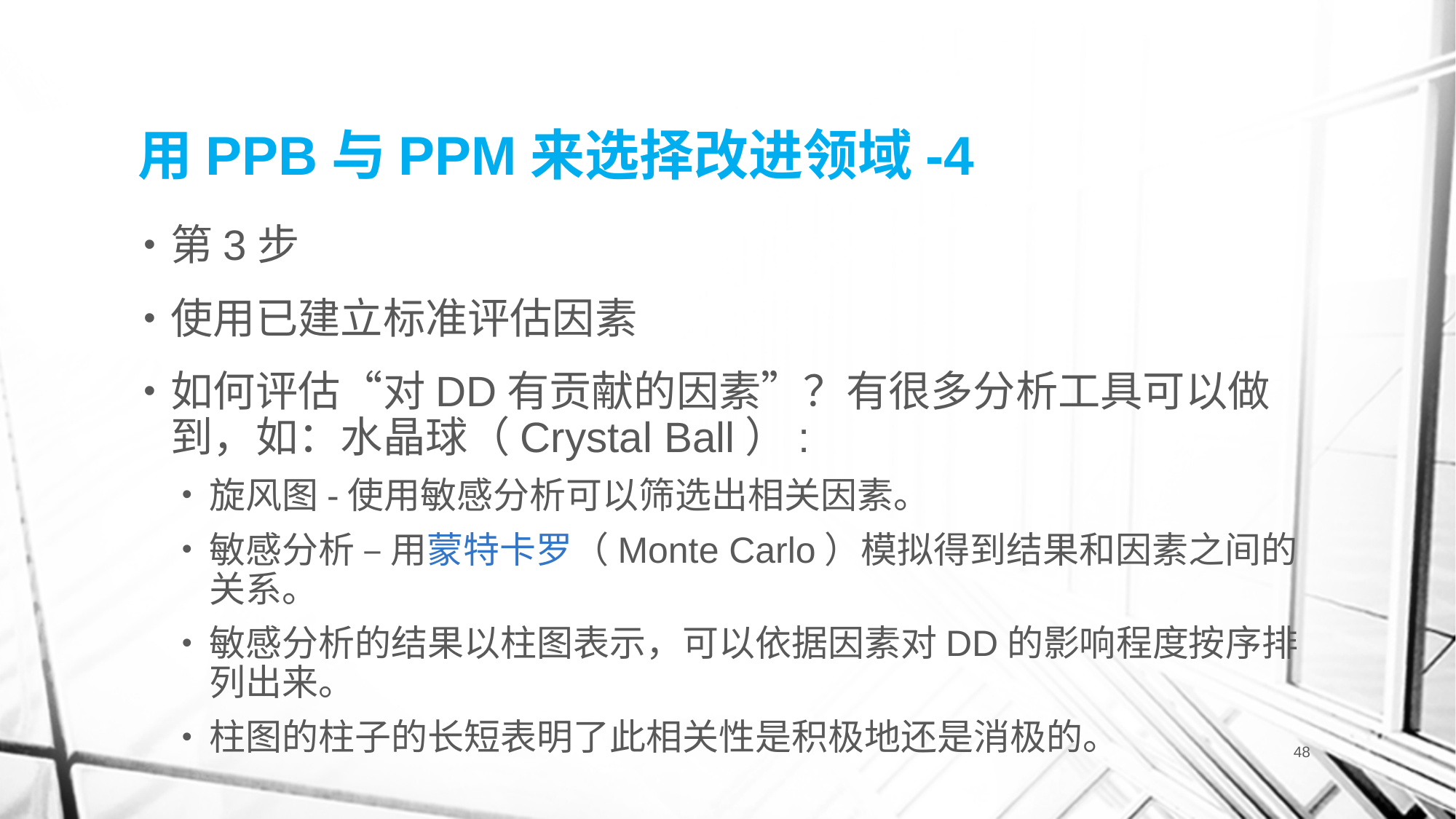

# 用PPB与PPM来选择改进领域-4
第3步
使用已建立标准评估因素
如何评估“对DD有贡献的因素”？有很多分析工具可以做到，如：水晶球（Crystal Ball）:
旋风图-使用敏感分析可以筛选出相关因素。
敏感分析 – 用蒙特卡罗（Monte Carlo）模拟得到结果和因素之间的关系。
敏感分析的结果以柱图表示，可以依据因素对DD的影响程度按序排列出来。
柱图的柱子的长短表明了此相关性是积极地还是消极的。

48